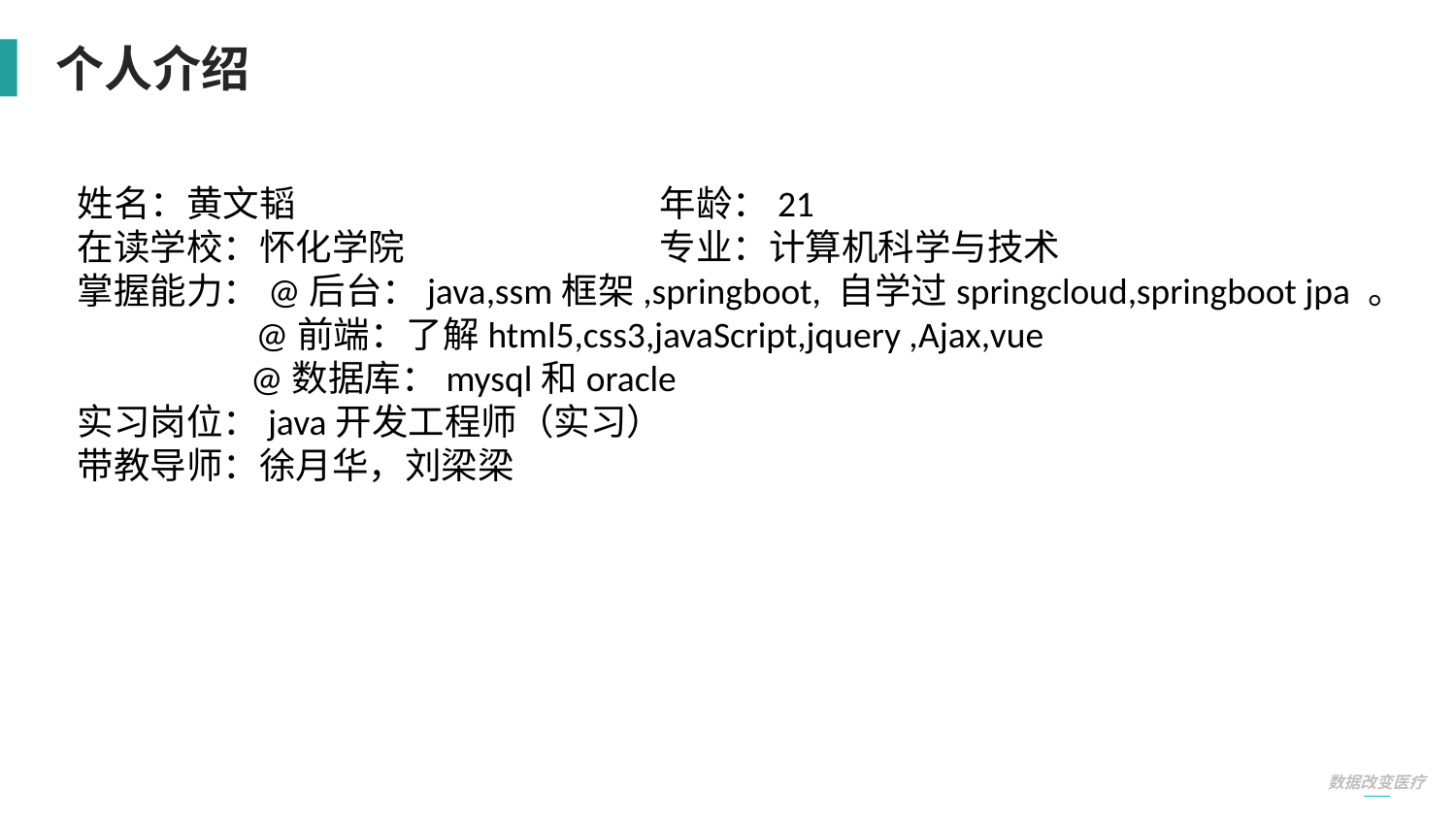

个人介绍

姓名：黄文韬 			年龄：21
在读学校：怀化学院 		专业：计算机科学与技术
掌握能力：@后台：java,ssm框架,springboot, 自学过springcloud,springboot jpa 。
                 	    @前端：了解html5,css3,javaScript,jquery ,Ajax,vue
                     @数据库：mysql和oracle
实习岗位：java开发工程师（实习）
带教导师：徐月华，刘梁梁

数据改变医疗